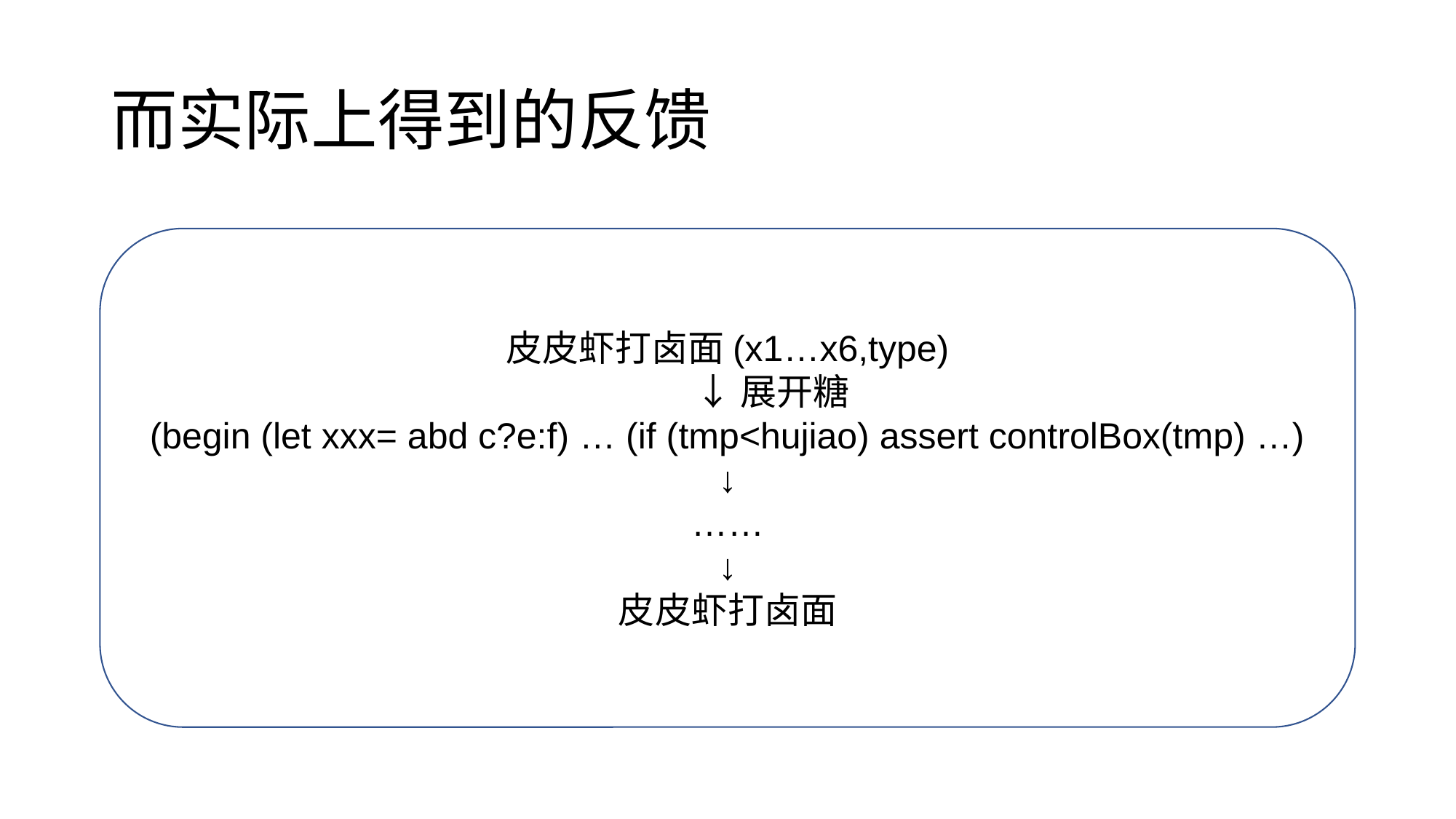

# 而实际上得到的反馈

皮皮虾打卤面(x1…x6,type)
           ↓展开糖
(begin (let xxx= abd c?e:f) … (if (tmp<hujiao) assert controlBox(tmp) …)
↓
……
↓
皮皮虾打卤面